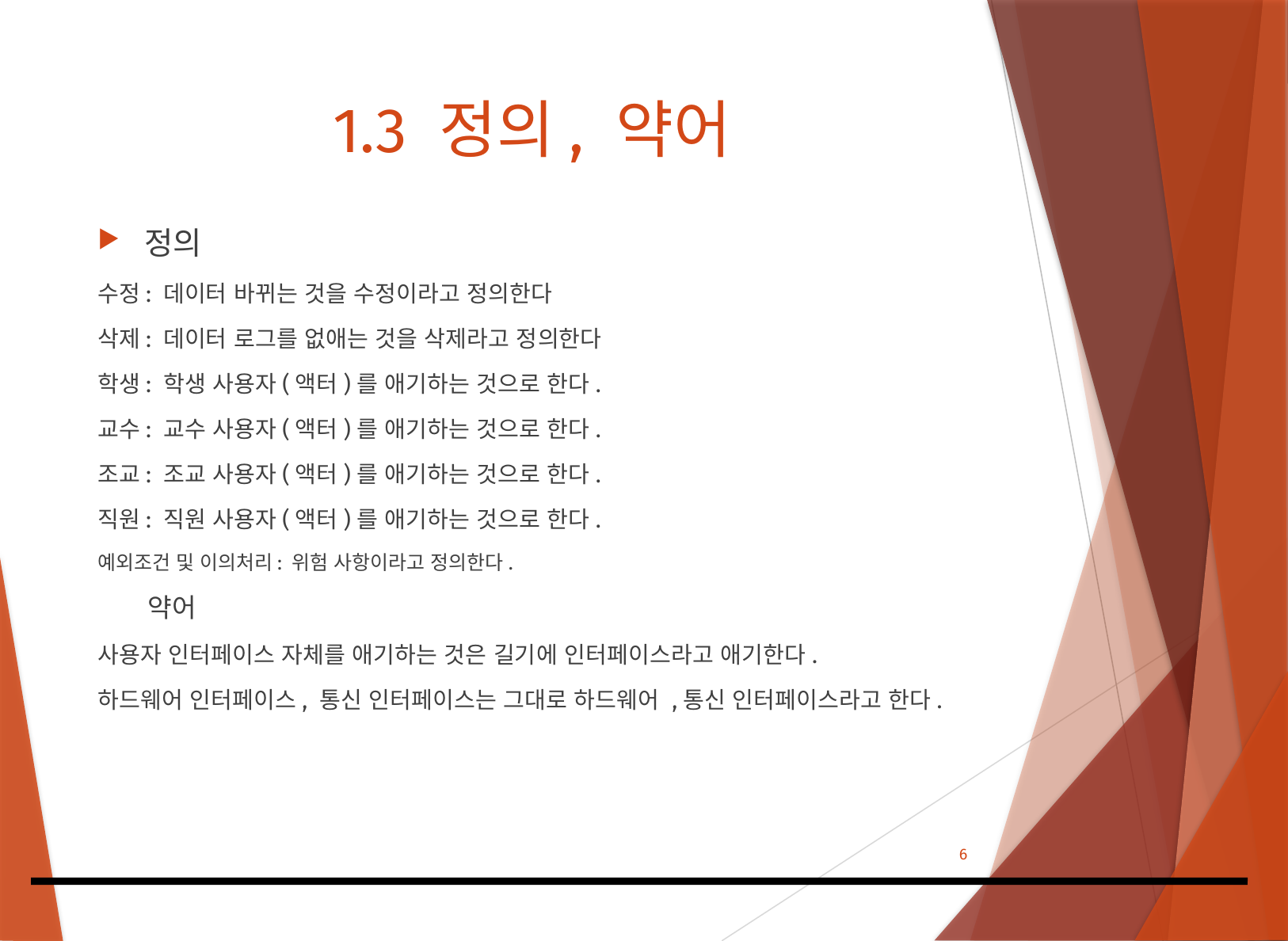

# 1.3 정의, 약어
정의
수정: 데이터 바뀌는 것을 수정이라고 정의한다
삭제: 데이터 로그를 없애는 것을 삭제라고 정의한다
학생: 학생 사용자(액터)를 애기하는 것으로 한다.
교수: 교수 사용자(액터)를 애기하는 것으로 한다.
조교: 조교 사용자(액터)를 애기하는 것으로 한다.
직원: 직원 사용자(액터)를 애기하는 것으로 한다.
예외조건 및 이의처리: 위험 사항이라고 정의한다.
      약어
사용자 인터페이스 자체를 애기하는 것은 길기에 인터페이스라고 애기한다.
하드웨어 인터페이스, 통신 인터페이스는 그대로 하드웨어 ,통신 인터페이스라고 한다.
6